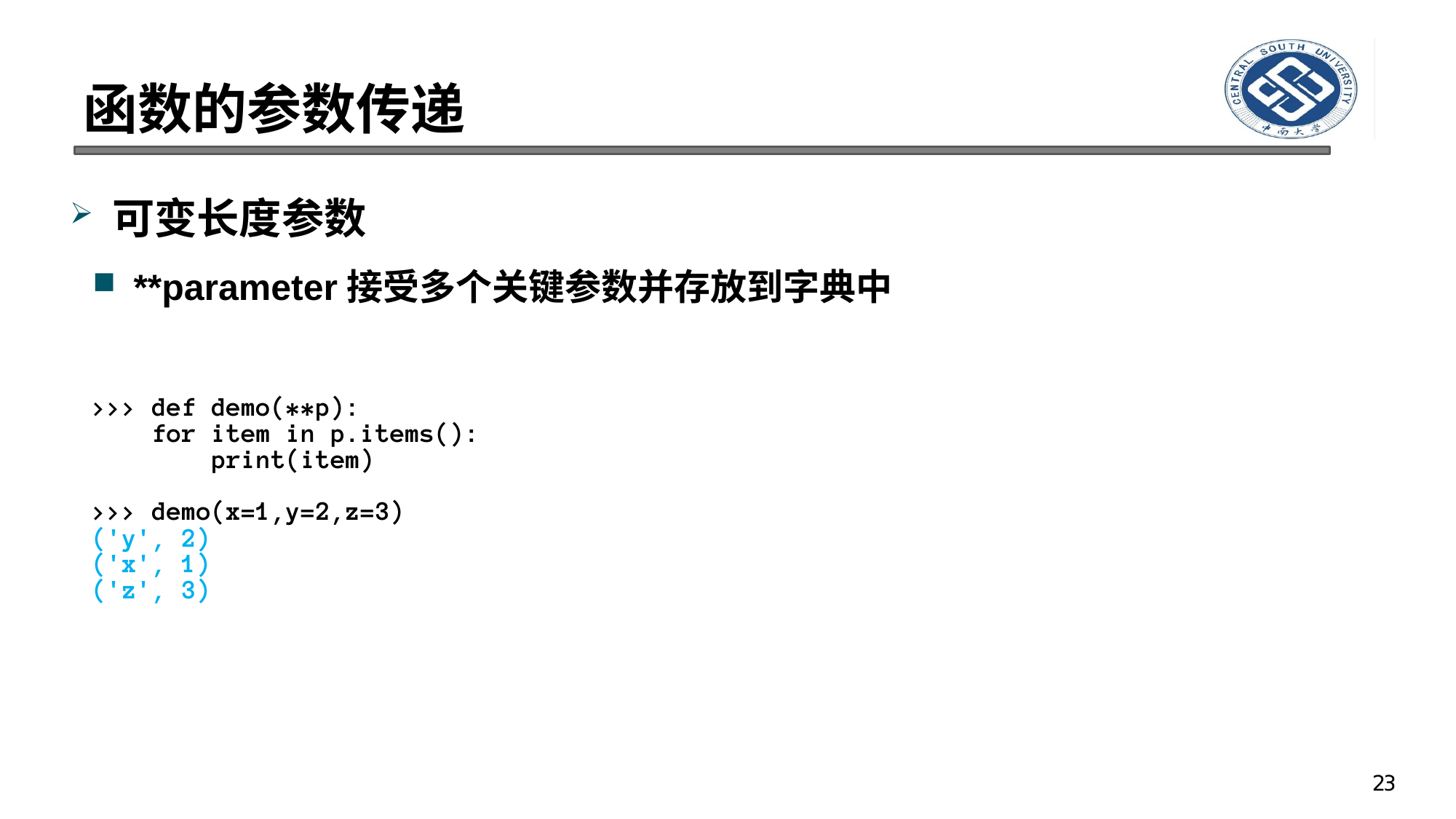

# 函数的参数传递
可变长度参数
**parameter接受多个关键参数并存放到字典中

>>> def demo(**p):
    for item in p.items():
        print(item)

>>> demo(x=1,y=2,z=3)
('y', 2)
('x', 1)
('z', 3)

23